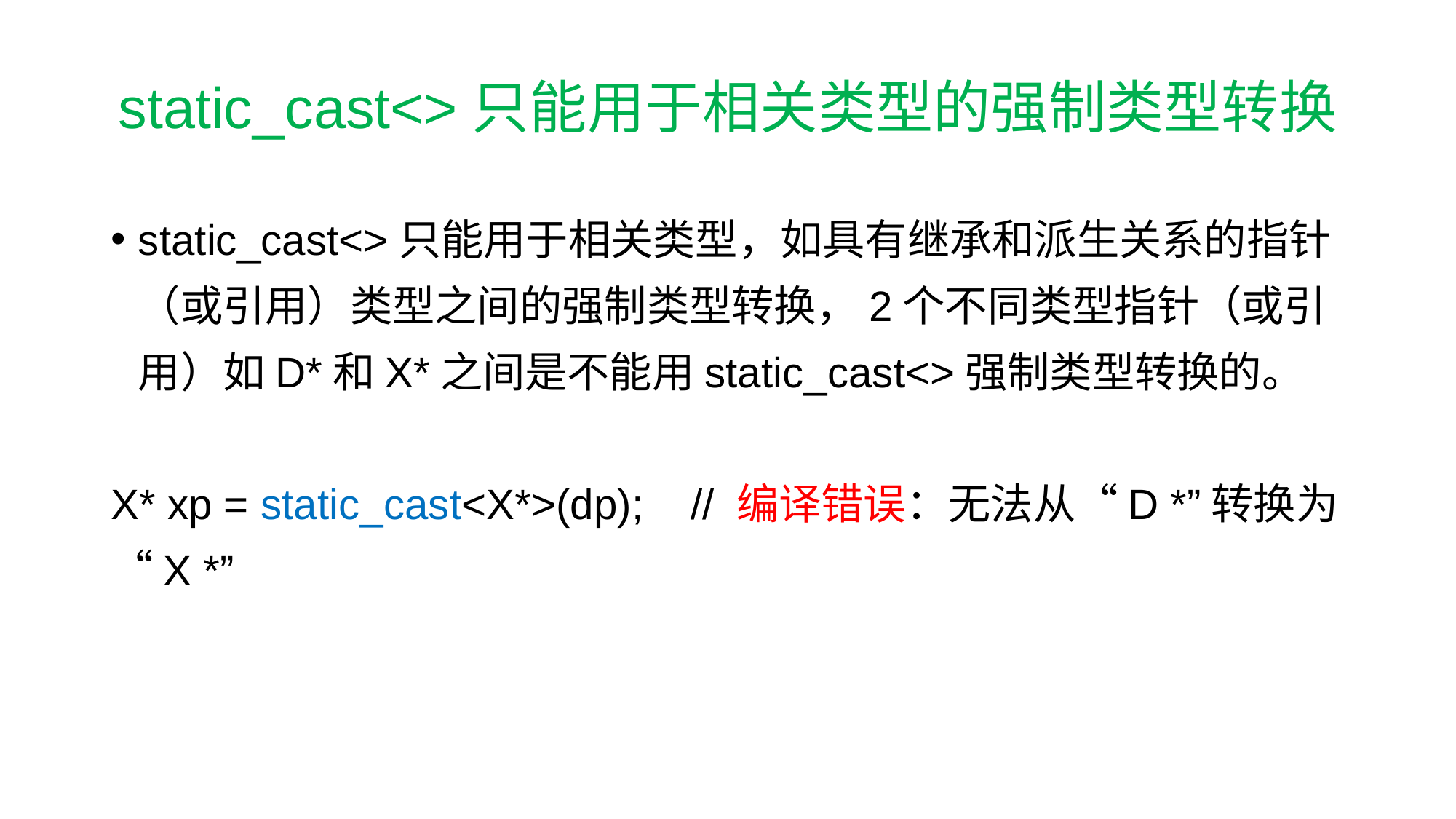

# static_cast<>只能用于相关类型的强制类型转换
static_cast<>只能用于相关类型，如具有继承和派生关系的指针（或引用）类型之间的强制类型转换，2个不同类型指针（或引用）如D*和X*之间是不能用static_cast<>强制类型转换的。

X* xp = static_cast<X*>(dp);    // 编译错误：无法从“D *”转换为“X *”